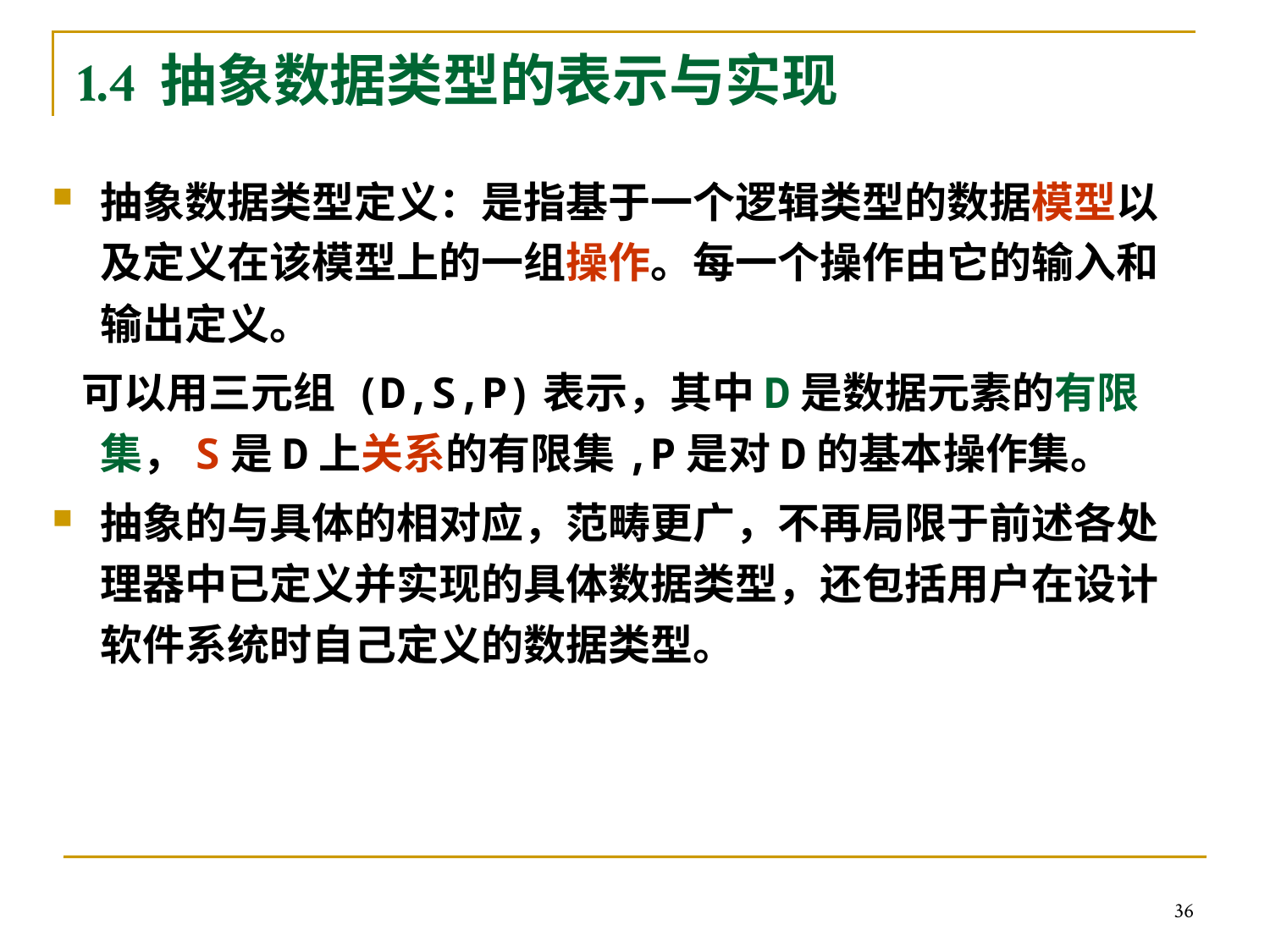

# 1.4 抽象数据类型的表示与实现
抽象数据类型定义：是指基于一个逻辑类型的数据模型以及定义在该模型上的一组操作。每一个操作由它的输入和输出定义。
  可以用三元组 (D,S,P)表示，其中D是数据元素的有限集，S是D上关系的有限集,P是对D的基本操作集。
抽象的与具体的相对应，范畴更广，不再局限于前述各处理器中已定义并实现的具体数据类型，还包括用户在设计软件系统时自己定义的数据类型。

36